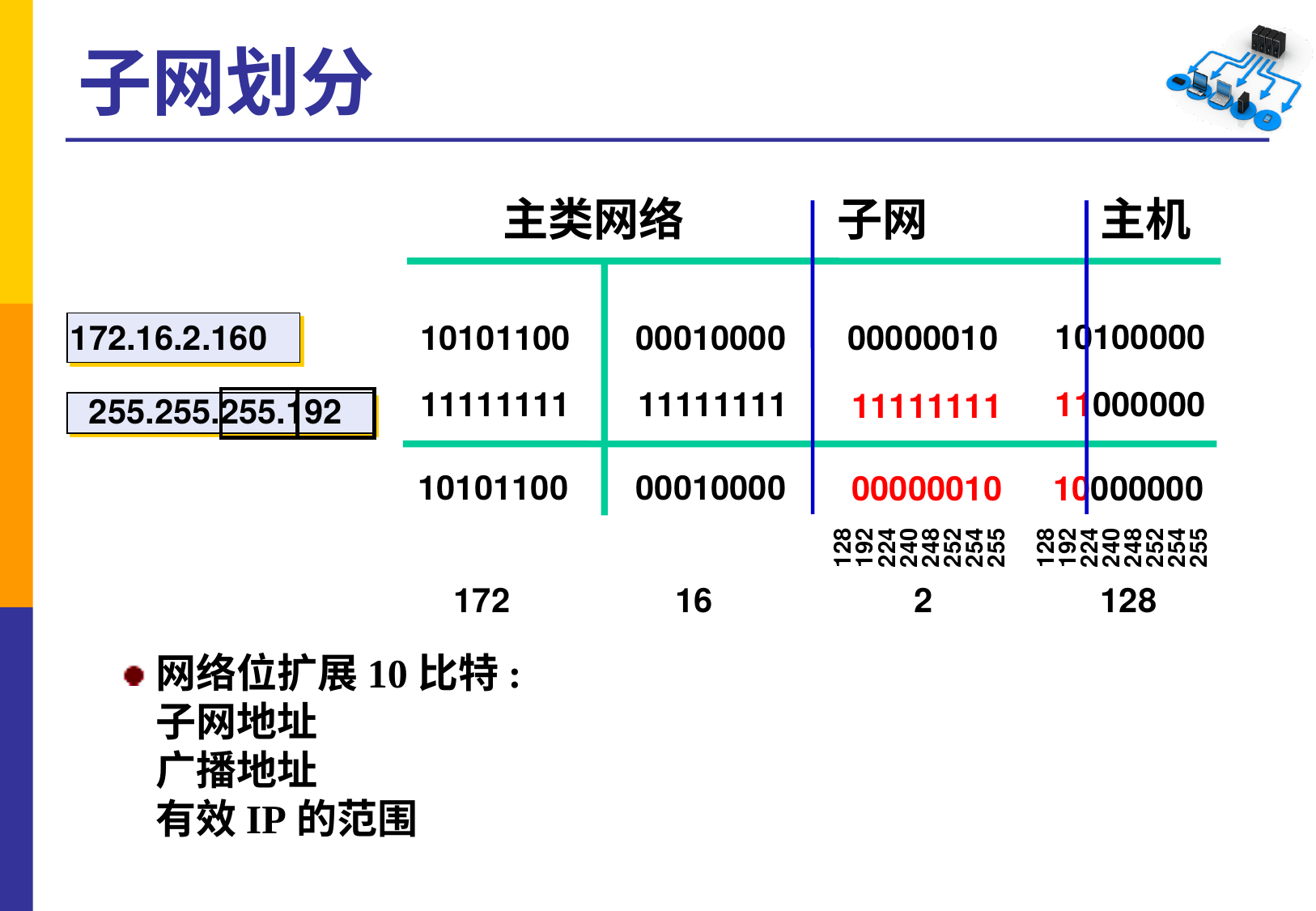

# 子网划分
子网
主机
主类网络

172.16.2.160
10100000
10101100
00010000
00000010
11111111
11111111
11000000
11111111

  255.255.255.192

10101100
00010000
00000010
10000000
128
192
224
240
248
252
254
255
128
192
224
240
248
252
254
255
172
16
2
128
网络位扩展10比特:
子网地址
广播地址
有效IP的范围